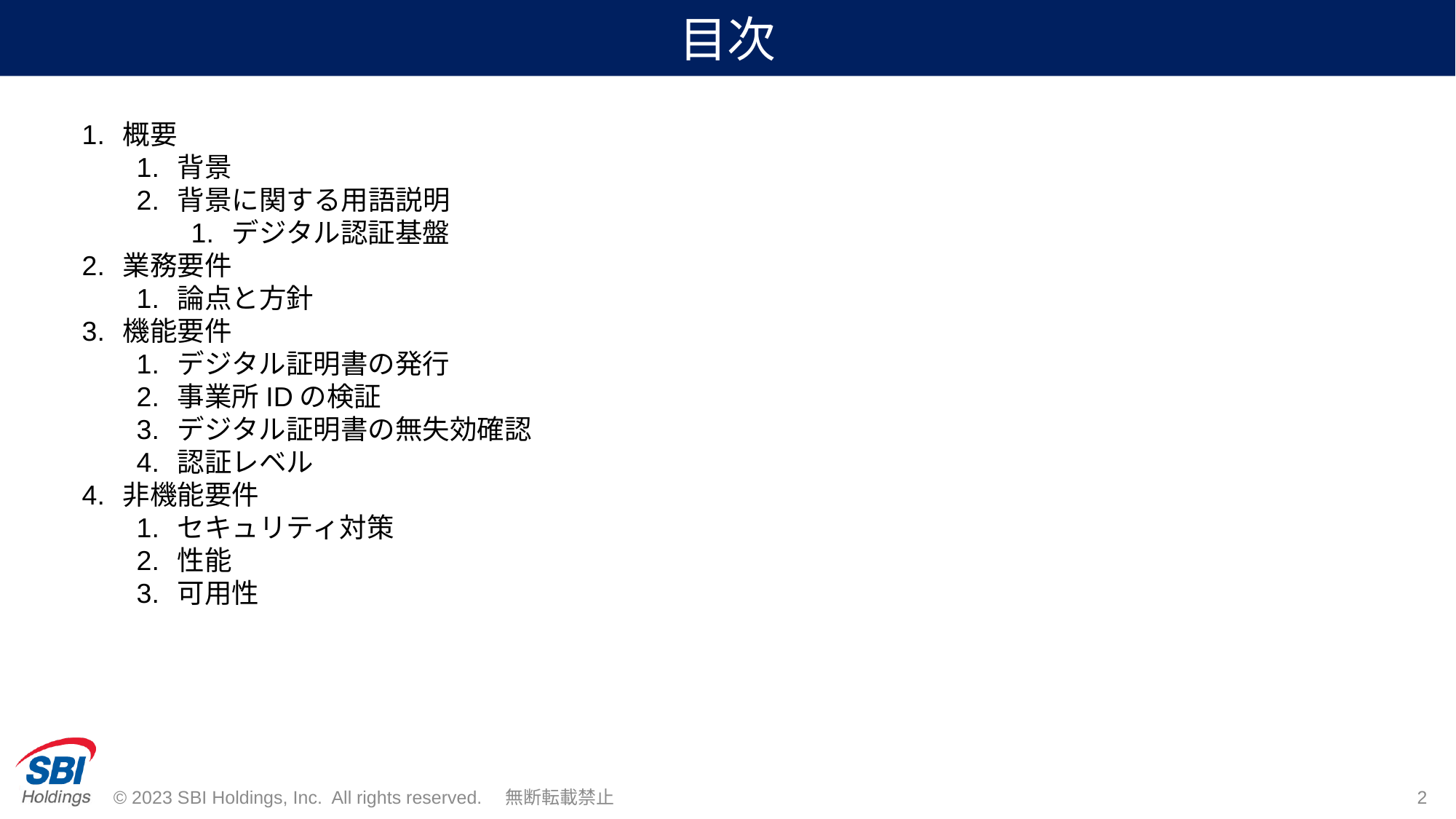

# 目次
概要
背景
背景に関する用語説明
デジタル認証基盤
業務要件
論点と方針
機能要件
デジタル証明書の発行
事業所IDの検証
デジタル証明書の無失効確認
認証レベル
非機能要件
セキュリティ対策
性能
可用性

© 2023 SBI Holdings, Inc.  All rights reserved.　無断転載禁止
2